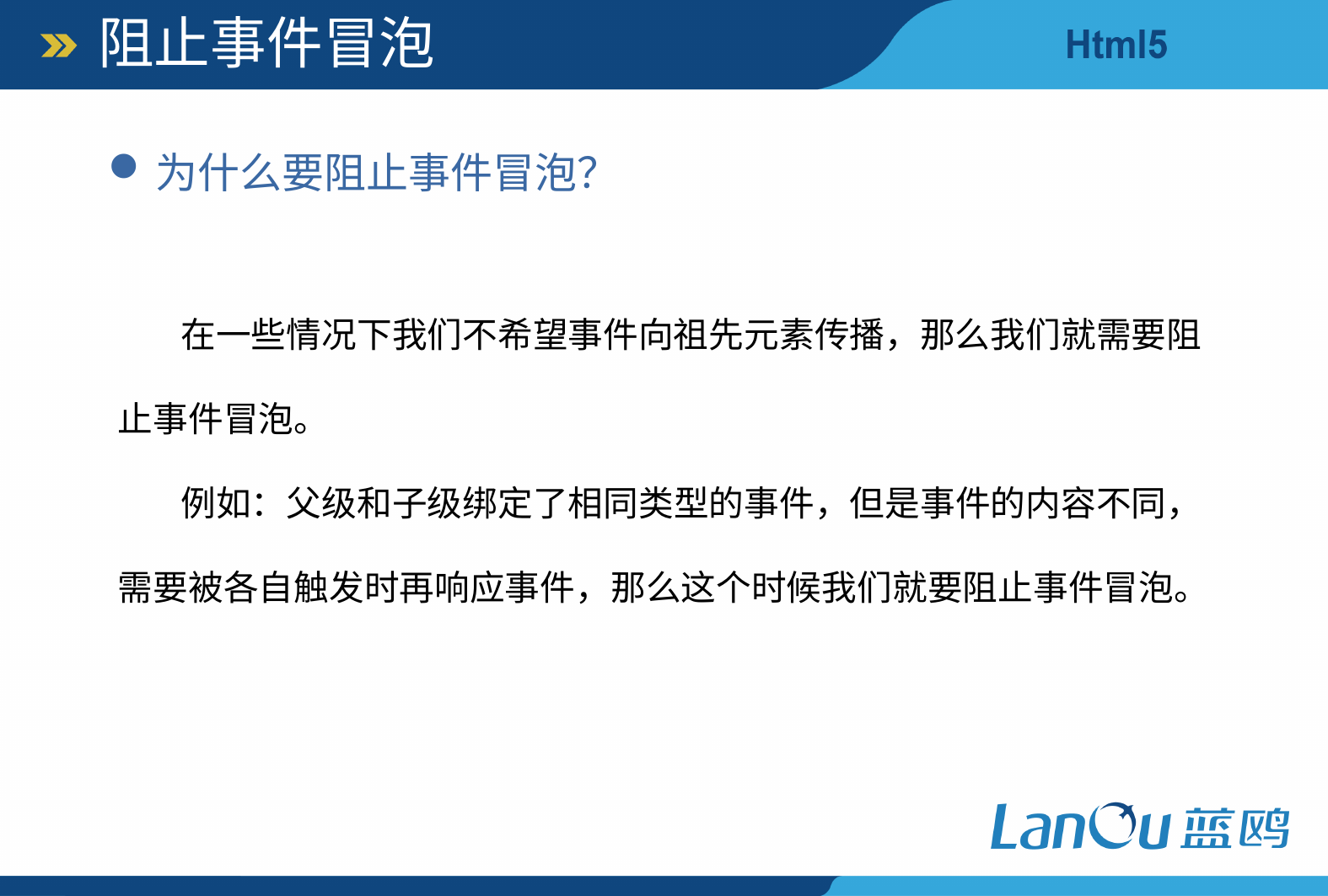

阻止事件冒泡
为什么要阻止事件冒泡？
       在一些情况下我们不希望事件向祖先元素传播，那么我们就需要阻止事件冒泡。
       例如：父级和子级绑定了相同类型的事件，但是事件的内容不同，需要被各自触发时再响应事件，那么这个时候我们就要阻止事件冒泡。